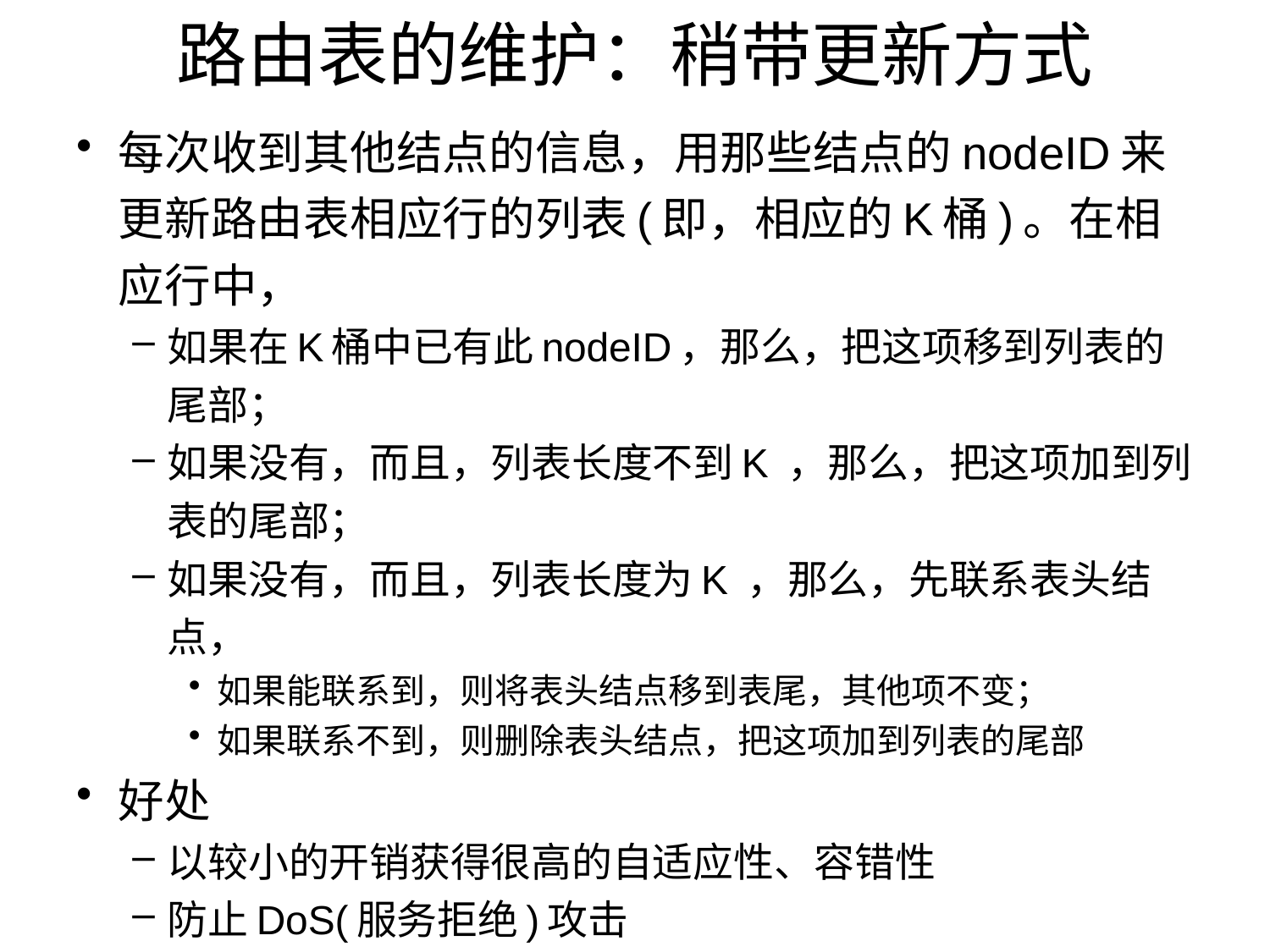

# 路由表的维护：稍带更新方式
每次收到其他结点的信息，用那些结点的nodeID来更新路由表相应行的列表(即，相应的K桶)。在相应行中，
如果在K桶中已有此nodeID，那么，把这项移到列表的尾部；
如果没有，而且，列表长度不到K ，那么，把这项加到列表的尾部；
如果没有，而且，列表长度为K ，那么，先联系表头结点，
如果能联系到，则将表头结点移到表尾，其他项不变；
如果联系不到，则删除表头结点，把这项加到列表的尾部
好处
以较小的开销获得很高的自适应性、容错性
防止DoS(服务拒绝)攻击